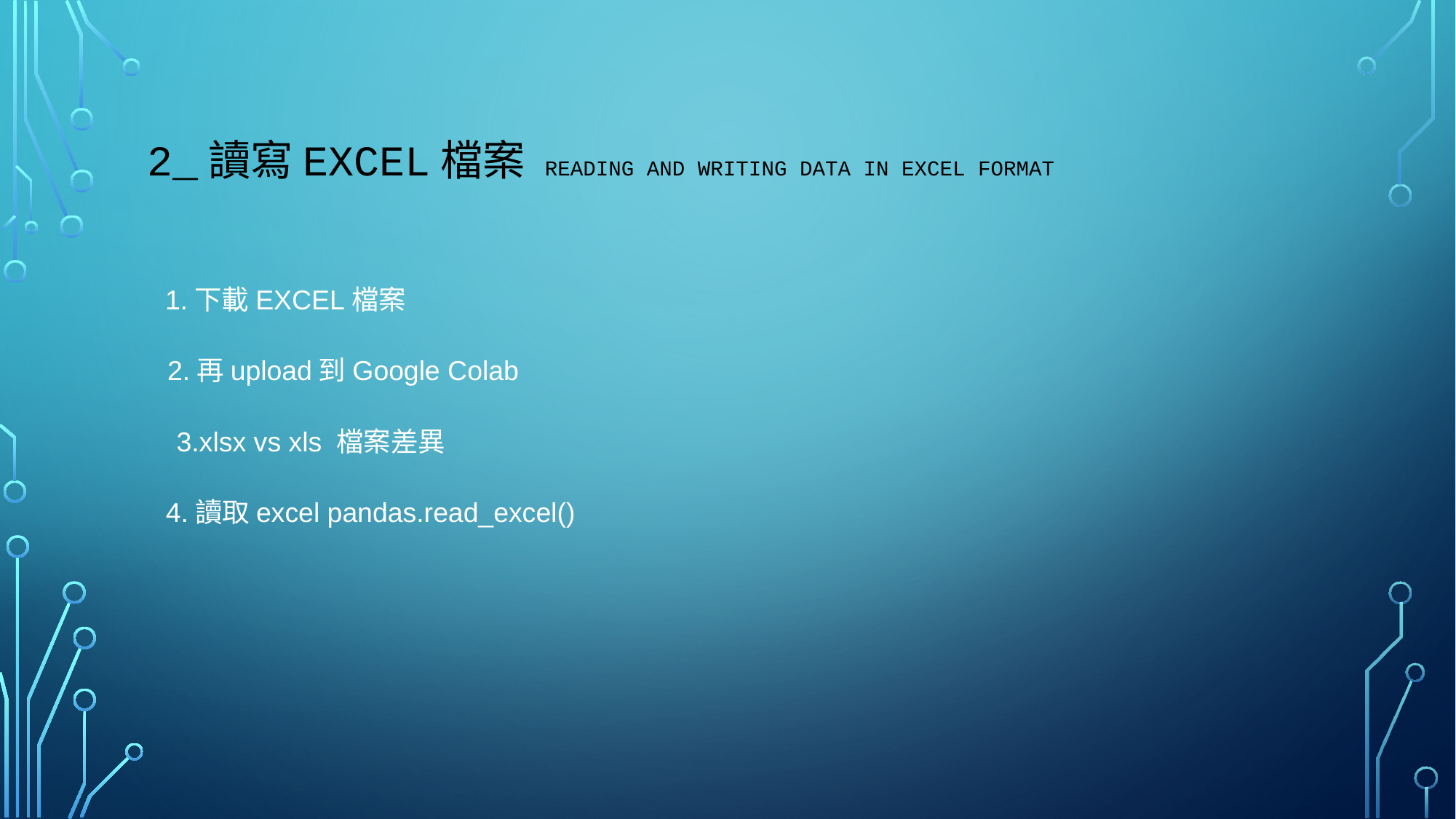

# 2_讀寫excel檔案 Reading and writing data in Excel format
1.下載EXCEL檔案
2.再upload到Google Colab
3.xlsx vs xls 檔案差異
4.讀取excel pandas.read_excel()